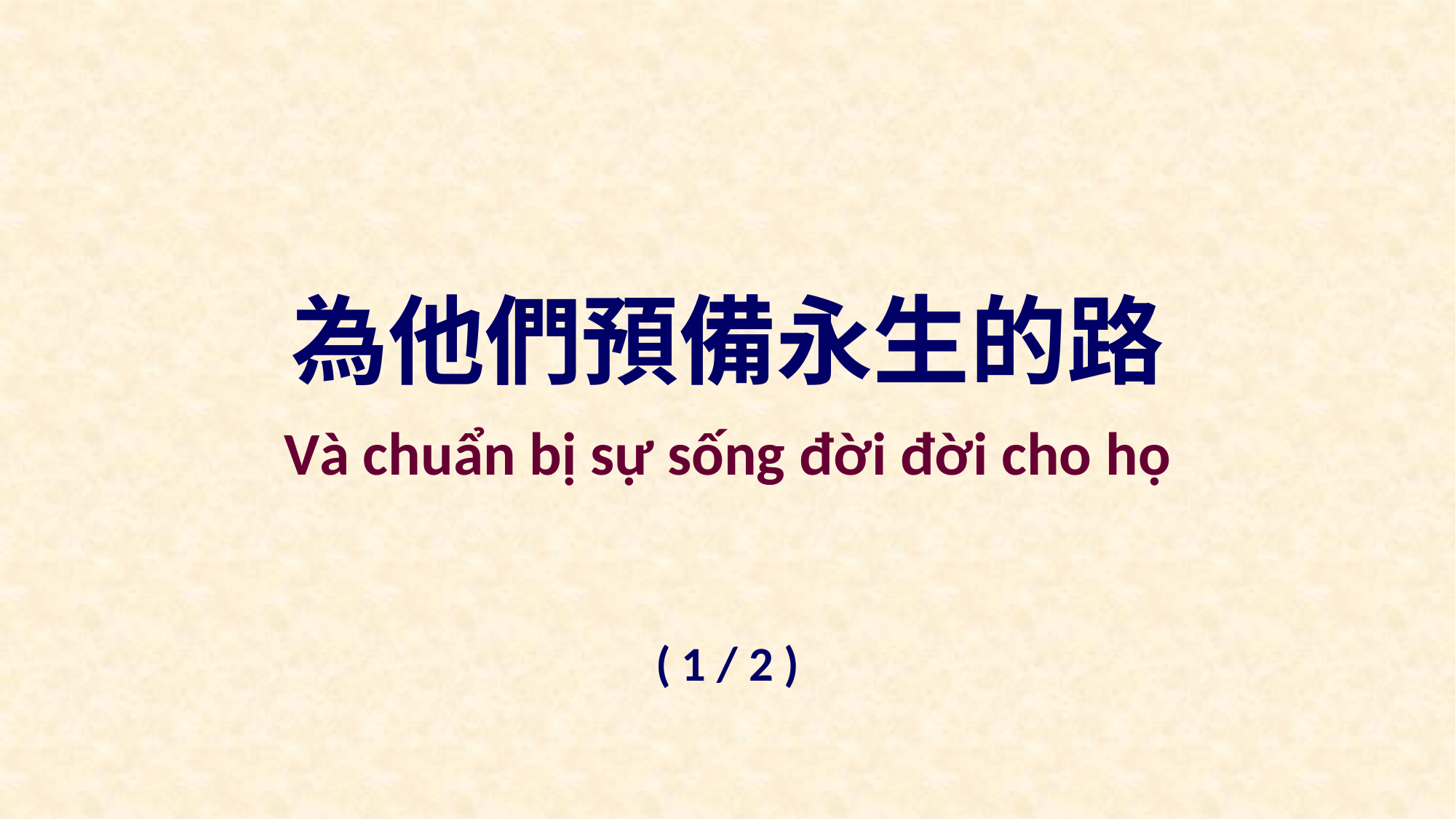

為他們預備永生的路
Và chuẩn bị sự sống đời đời cho họ
( 1 / 2 )